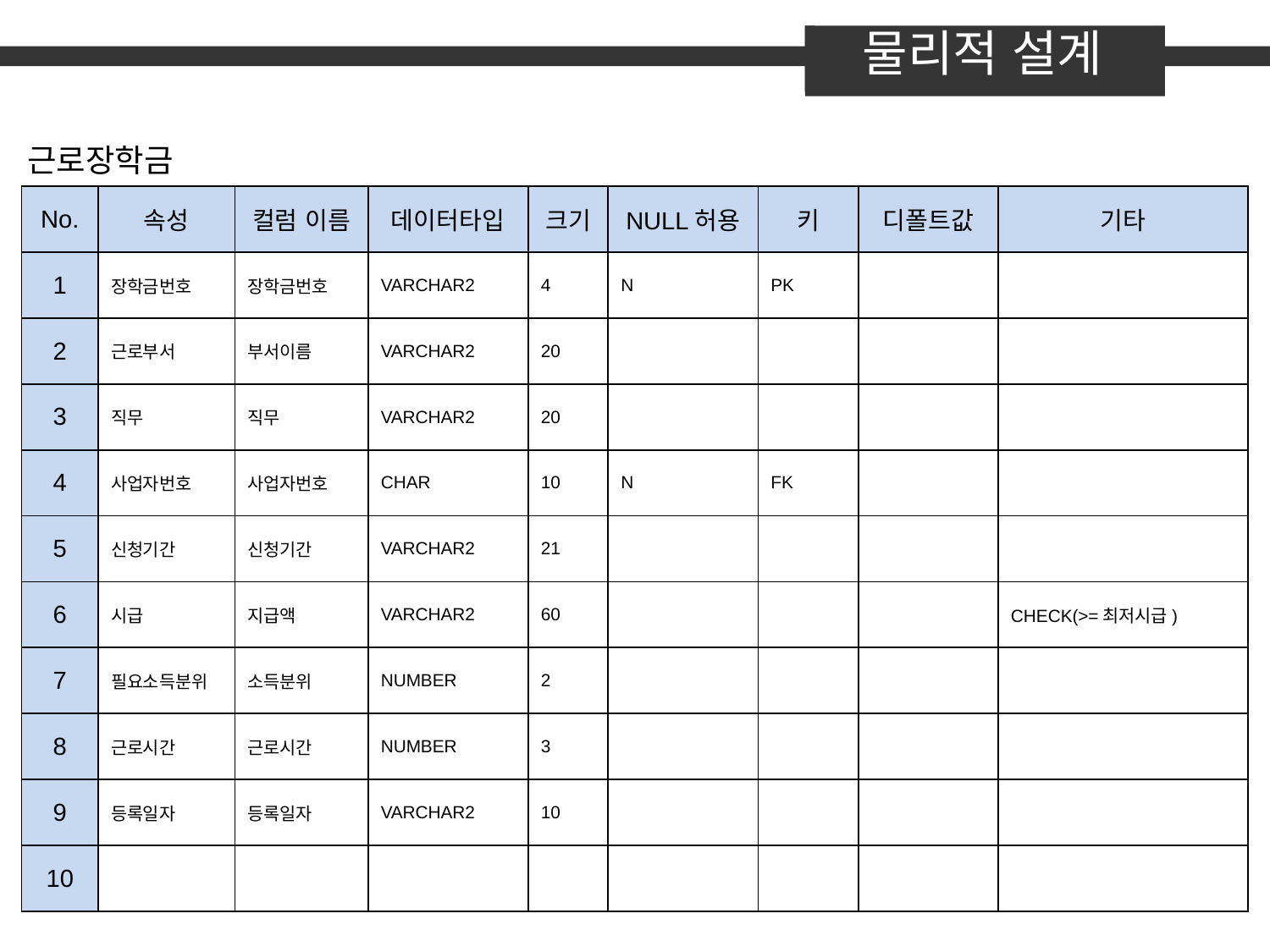

물리적 설계

근로장학금
| No. | 속성 | 컬럼 이름 | 데이터타입 | 크기 | NULL허용 | 키 | 디폴트값 | 기타 |
| --- | --- | --- | --- | --- | --- | --- | --- | --- |
| 1 | 장학금번호 | 장학금번호 | VARCHAR2 | 4 | N | PK |  |  |
| 2 | 근로부서 | 부서이름 | VARCHAR2 | 20 |  |  |  |  |
| 3 | 직무 | 직무 | VARCHAR2 | 20 |  |  |  |  |
| 4 | 사업자번호 | 사업자번호 | CHAR | 10 | N | FK |  |  |
| 5 | 신청기간 | 신청기간 | VARCHAR2 | 21 |  |  |  |  |
| 6 | 시급 | 지급액 | VARCHAR2 | 60 |  |  |  | CHECK(>=최저시급) |
| 7 | 필요소득분위 | 소득분위 | NUMBER | 2 |  |  |  |  |
| 8 | 근로시간 | 근로시간 | NUMBER | 3 |  |  |  |  |
| 9 | 등록일자 | 등록일자 | VARCHAR2 | 10 |  |  |  |  |
| 10 |  |  |  |  |  |  |  |  |
내부 스키마 (테이블구조명세서)…